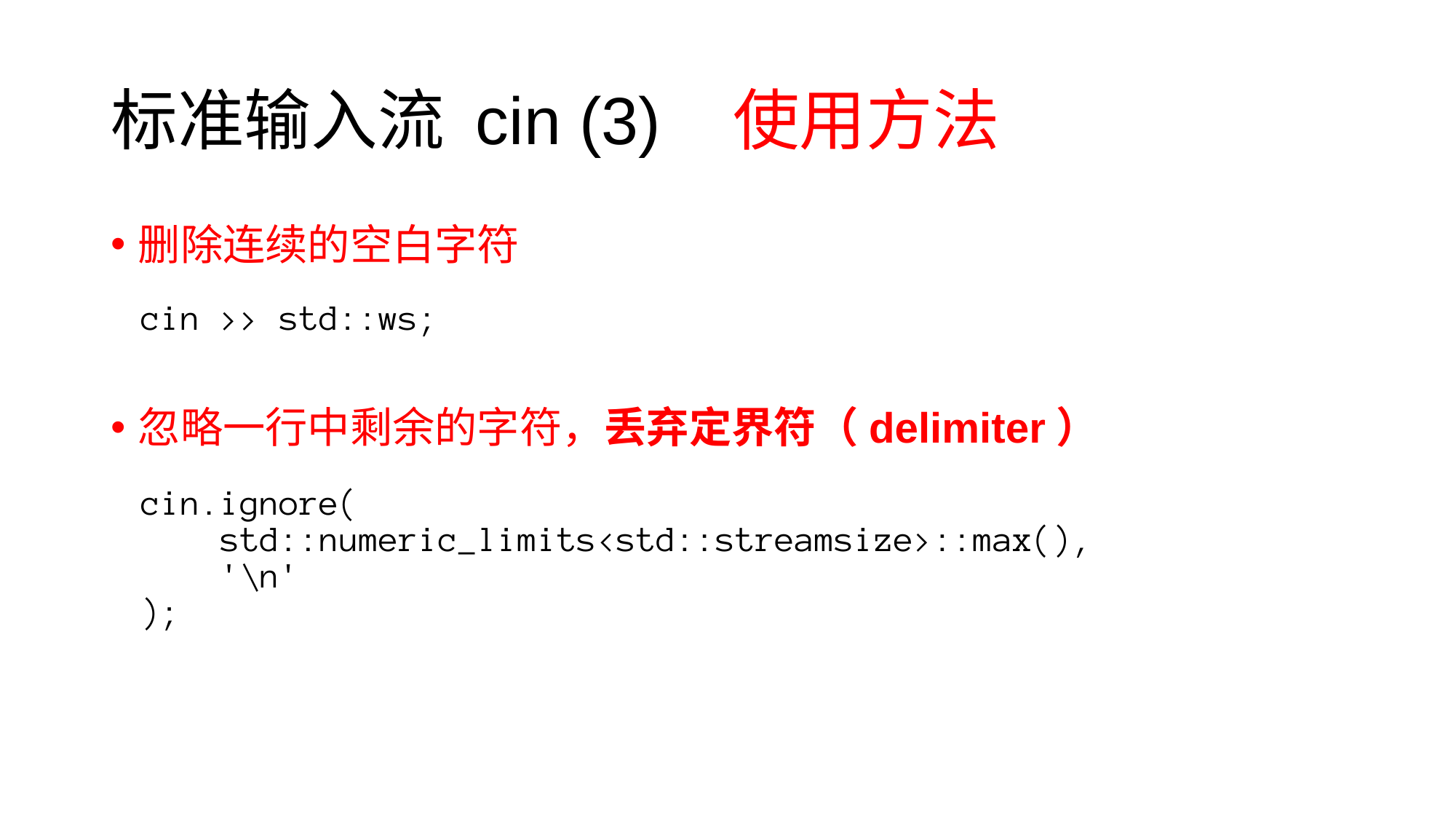

# 标准输入流 cin (3)   使用方法
删除连续的空白字符

忽略一行中剩余的字符，丢弃定界符（delimiter）

| cin >> std::ws; |
| --- |
| cin.ignore( std::numeric\_limits<std::streamsize>::max(),  '\n' ); |
| --- |